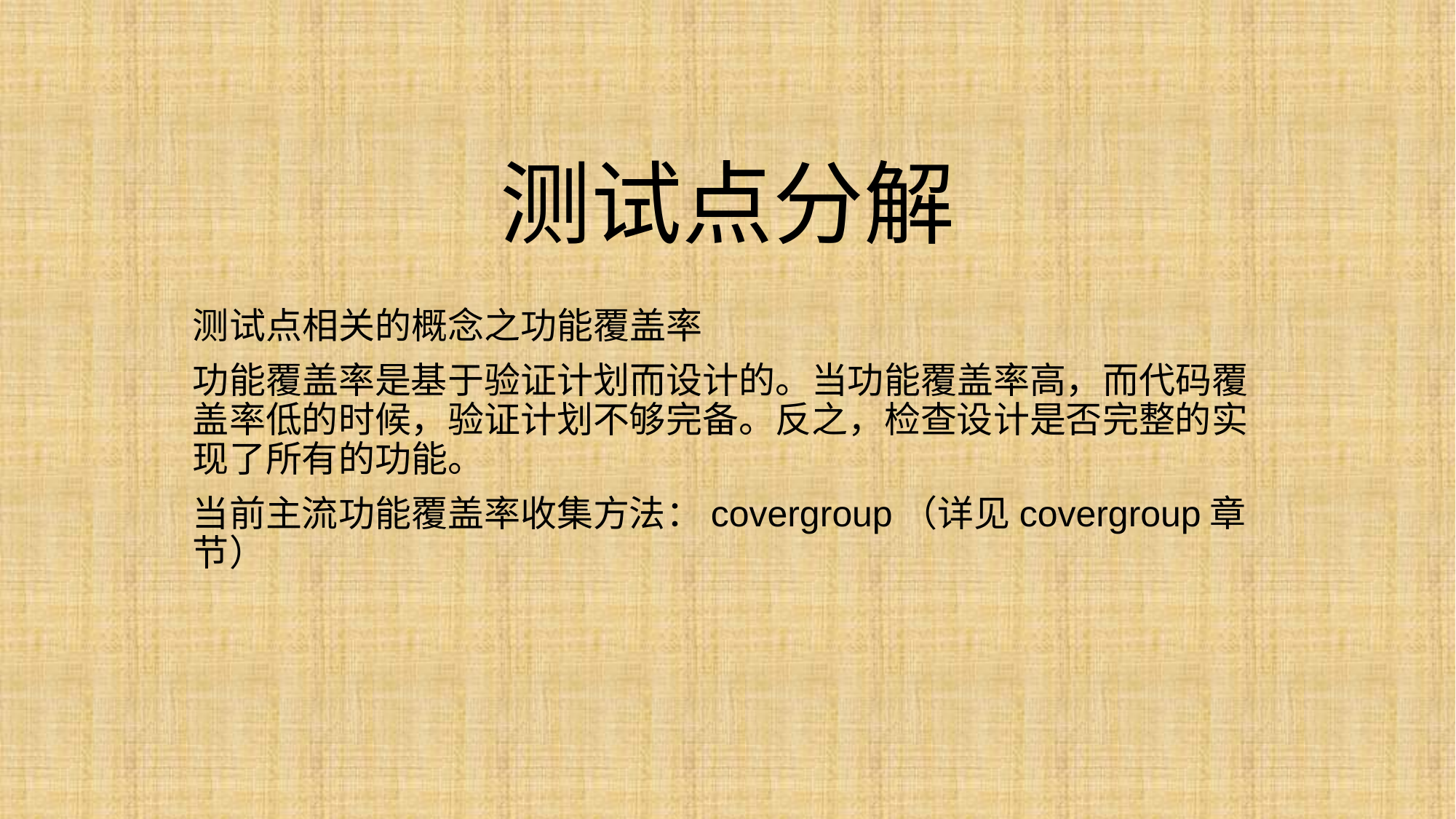

# 测试点分解
测试点相关的概念之功能覆盖率
功能覆盖率是基于验证计划而设计的。当功能覆盖率高，而代码覆盖率低的时候，验证计划不够完备。反之，检查设计是否完整的实现了所有的功能。
当前主流功能覆盖率收集方法：covergroup（详见covergroup章节）